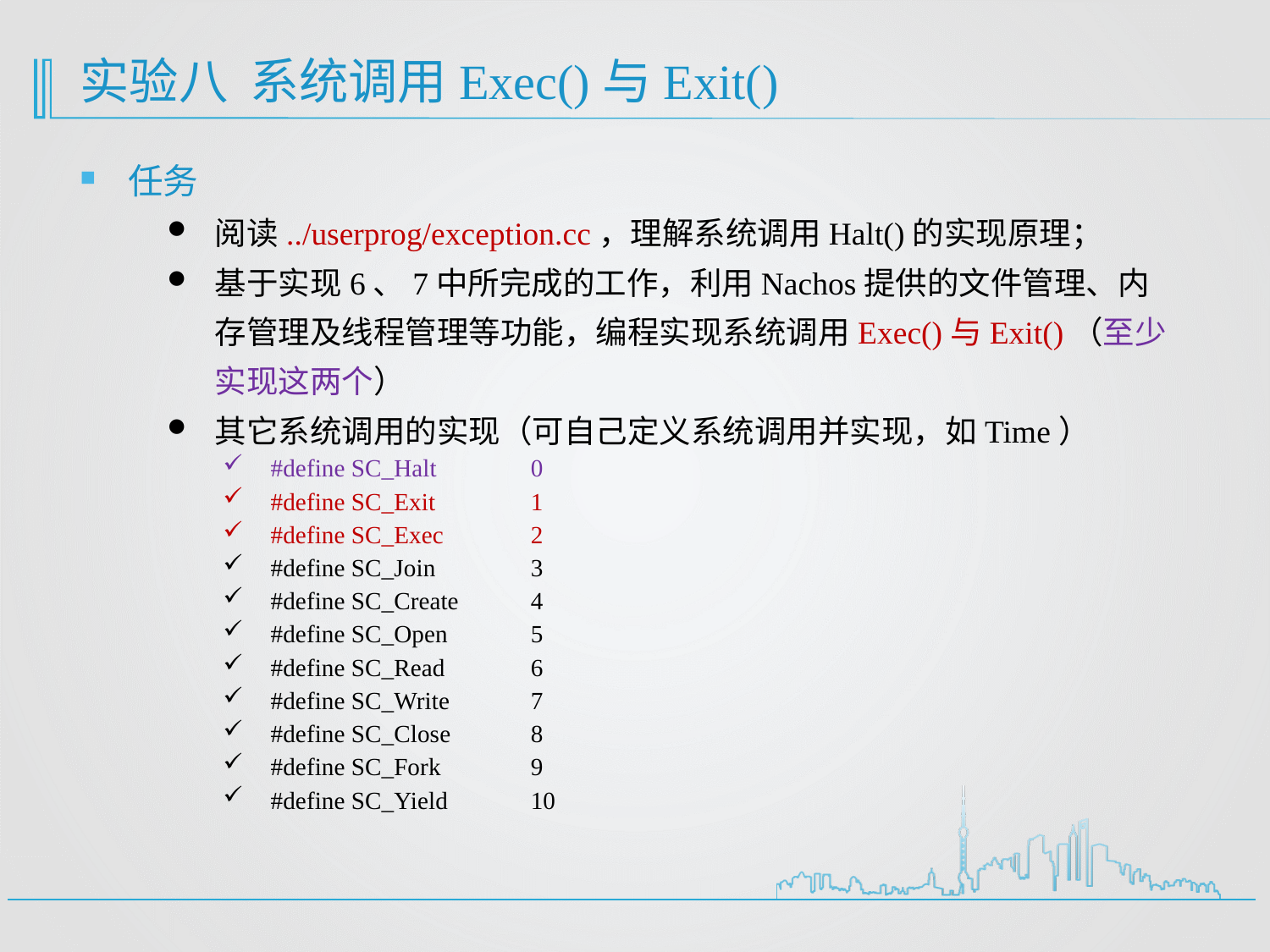

# 实验八  系统调用Exec()与Exit()
任务
阅读../userprog/exception.cc，理解系统调用Halt()的实现原理；
基于实现6、7中所完成的工作，利用Nachos提供的文件管理、内存管理及线程管理等功能，编程实现系统调用Exec()与Exit()（至少实现这两个）
其它系统调用的实现（可自己定义系统调用并实现，如Time）
#define SC_Halt	 0
#define SC_Exit	 1
#define SC_Exec	 2
#define SC_Join	 3
#define SC_Create	 4
#define SC_Open 	 5
#define SC_Read	 6
#define SC_Write	 7
#define SC_Close	 8
#define SC_Fork	 9
#define SC_Yield	 10